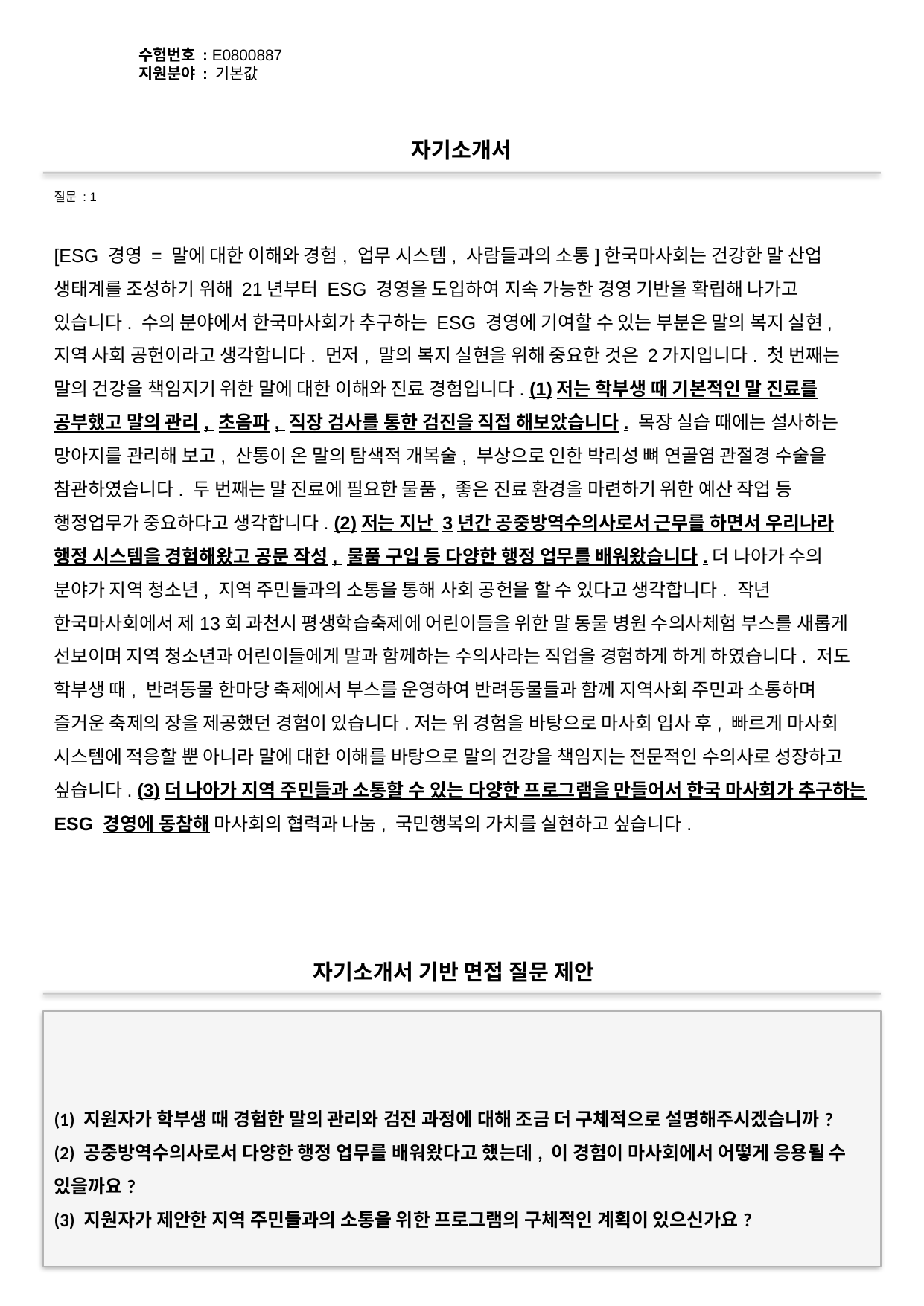

수험번호 : E0800887
지원분야 : 기본값
#

자기소개서

질문 : 1

[ESG 경영 = 말에 대한 이해와 경험, 업무 시스템, 사람들과의 소통]한국마사회는 건강한 말 산업 생태계를 조성하기 위해 21년부터 ESG 경영을 도입하여 지속 가능한 경영 기반을 확립해 나가고 있습니다. 수의 분야에서 한국마사회가 추구하는 ESG 경영에 기여할 수 있는 부분은 말의 복지 실현, 지역 사회 공헌이라고 생각합니다. 먼저, 말의 복지 실현을 위해 중요한 것은 2가지입니다. 첫 번째는 말의 건강을 책임지기 위한 말에 대한 이해와 진료 경험입니다. (1)저는 학부생 때 기본적인 말 진료를 공부했고 말의 관리, 초음파, 직장 검사를 통한 검진을 직접 해보았습니다. 목장 실습 때에는 설사하는 망아지를 관리해 보고, 산통이 온 말의 탐색적 개복술, 부상으로 인한 박리성 뼈 연골염 관절경 수술을 참관하였습니다. 두 번째는 말 진료에 필요한 물품, 좋은 진료 환경을 마련하기 위한 예산 작업 등 행정업무가 중요하다고 생각합니다. (2)저는 지난 3년간 공중방역수의사로서 근무를 하면서 우리나라 행정 시스템을 경험해왔고 공문 작성, 물품 구입 등 다양한 행정 업무를 배워왔습니다.더 나아가 수의 분야가 지역 청소년, 지역 주민들과의 소통을 통해 사회 공헌을 할 수 있다고 생각합니다. 작년 한국마사회에서 제13회 과천시 평생학습축제에 어린이들을 위한 말 동물 병원 수의사체험 부스를 새롭게 선보이며 지역 청소년과 어린이들에게 말과 함께하는 수의사라는 직업을 경험하게 하게 하였습니다. 저도 학부생 때, 반려동물 한마당 축제에서 부스를 운영하여 반려동물들과 함께 지역사회 주민과 소통하며 즐거운 축제의 장을 제공했던 경험이 있습니다.저는 위 경험을 바탕으로 마사회 입사 후, 빠르게 마사회 시스템에 적응할 뿐 아니라 말에 대한 이해를 바탕으로 말의 건강을 책임지는 전문적인 수의사로 성장하고 싶습니다. (3)더 나아가 지역 주민들과 소통할 수 있는 다양한 프로그램을 만들어서 한국 마사회가 추구하는 ESG 경영에 동참해 마사회의 협력과 나눔, 국민행복의 가치를 실현하고 싶습니다.

자기소개서 기반 면접 질문 제안

(1) 지원자가 학부생 때 경험한 말의 관리와 검진 과정에 대해 조금 더 구체적으로 설명해주시겠습니까?
(2) 공중방역수의사로서 다양한 행정 업무를 배워왔다고 했는데, 이 경험이 마사회에서 어떻게 응용될 수 있을까요?
(3) 지원자가 제안한 지역 주민들과의 소통을 위한 프로그램의 구체적인 계획이 있으신가요?